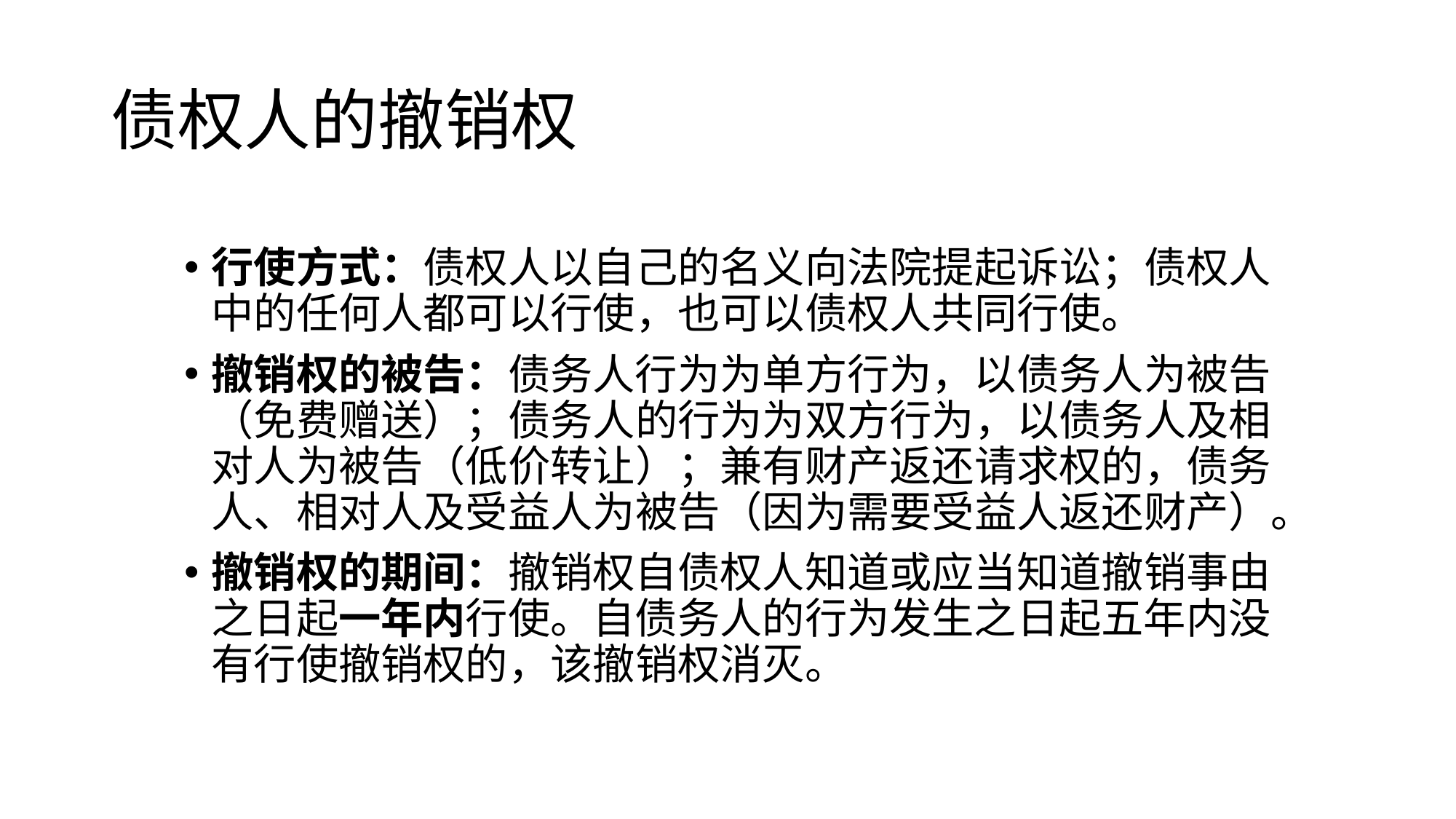

# 债权人的撤销权
行使方式：债权人以自己的名义向法院提起诉讼；债权人中的任何人都可以行使，也可以债权人共同行使。
撤销权的被告：债务人行为为单方行为，以债务人为被告（免费赠送）；债务人的行为为双方行为，以债务人及相对人为被告（低价转让）；兼有财产返还请求权的，债务人、相对人及受益人为被告（因为需要受益人返还财产）。
撤销权的期间：撤销权自债权人知道或应当知道撤销事由之日起一年内行使。自债务人的行为发生之日起五年内没有行使撤销权的，该撤销权消灭。